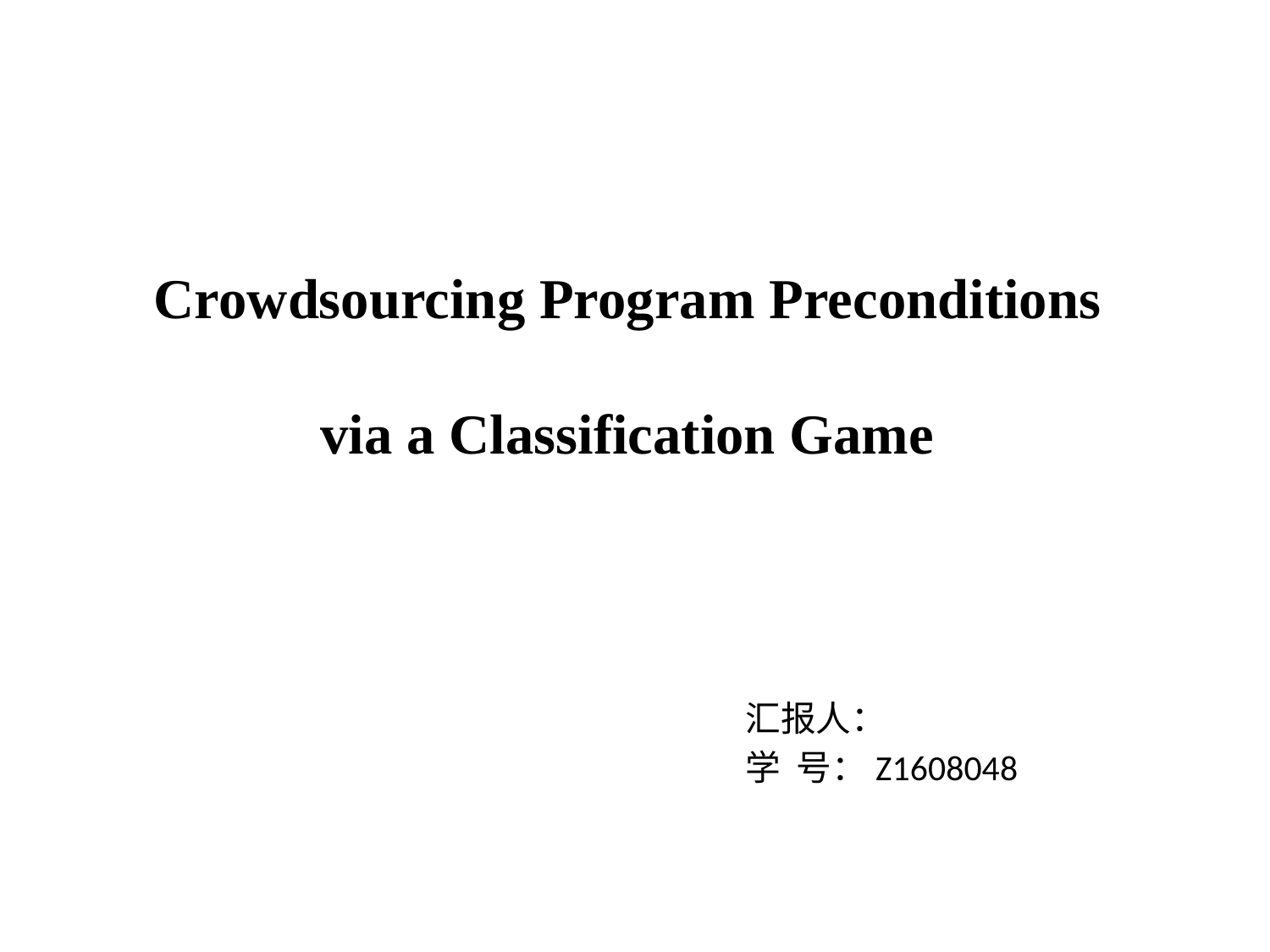

# Crowdsourcing Program Preconditions via a Classification Game
汇报人：
学  号：Z1608048